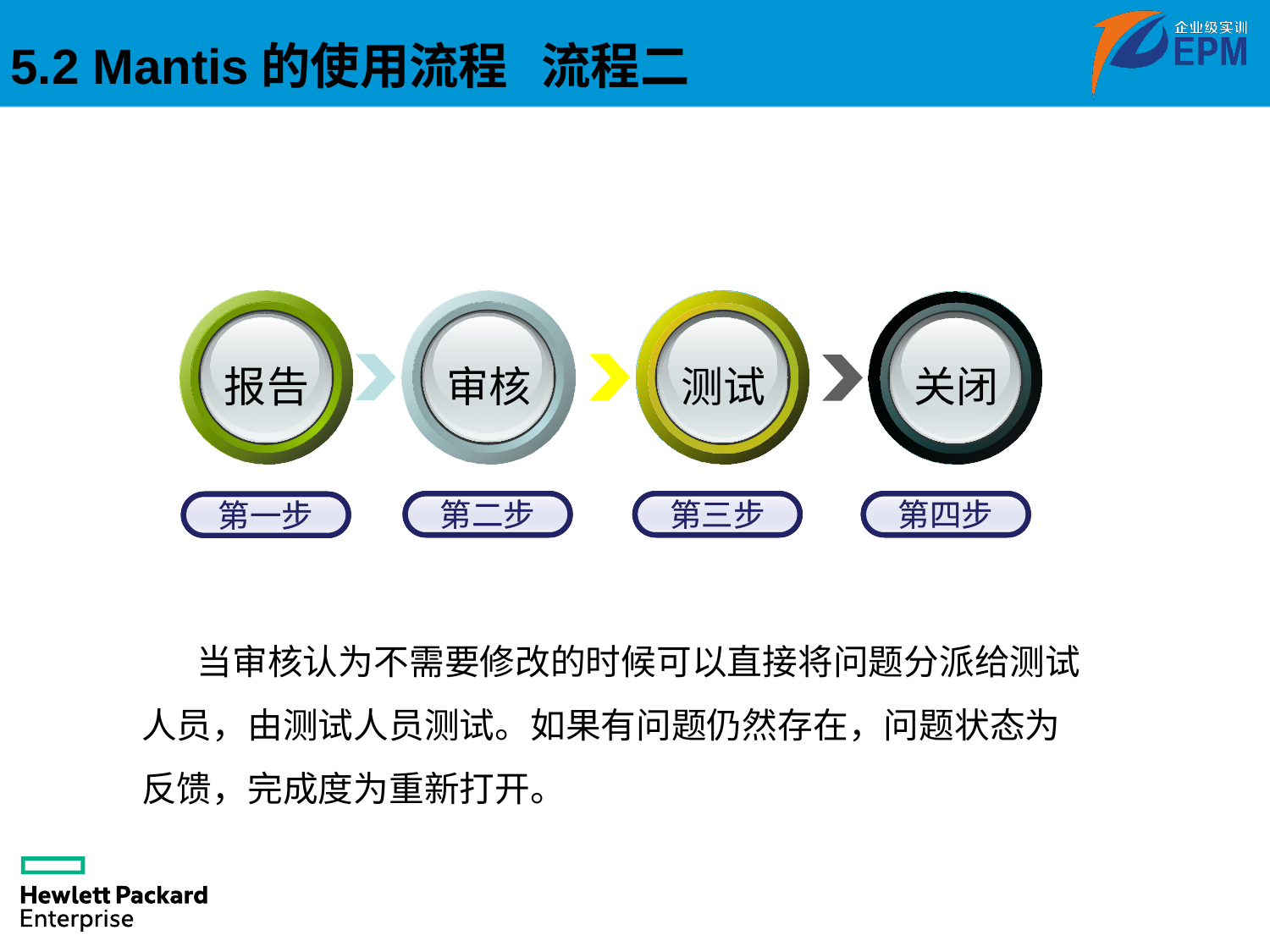

5.2 Mantis的使用流程   流程二

报告
审核
测试
关闭

第二步
第二步
第三步
第三步
第四步
第四步
第一步
第一步
      当审核认为不需要修改的时候可以直接将问题分派给测试人员，由测试人员测试。如果有问题仍然存在，问题状态为反馈，完成度为重新打开。